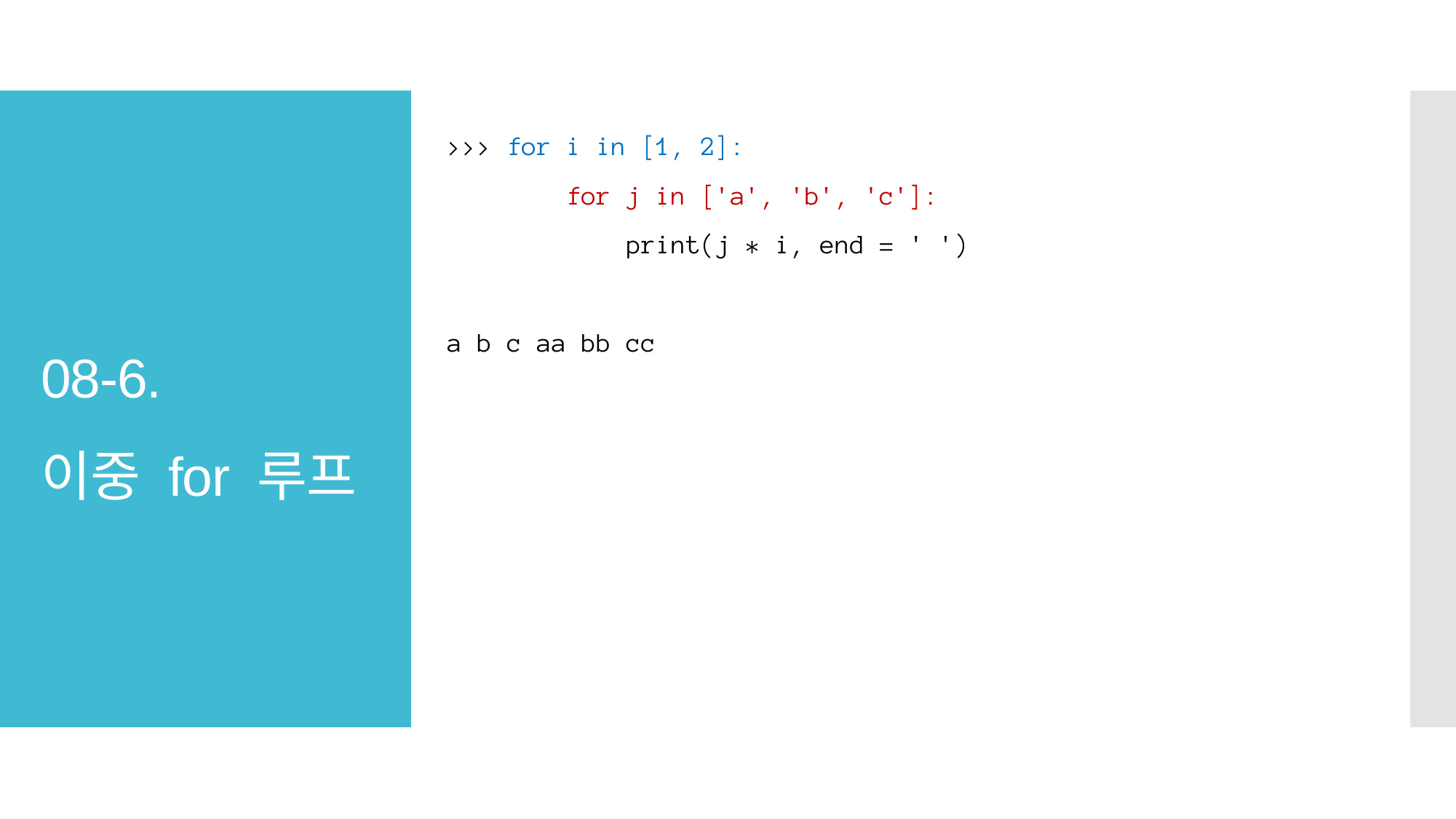

>>> for i in [1, 2]:
        for j in ['a', 'b', 'c']:
            print(j * i, end = ' ')

a b c aa bb cc
# 08-6. 이중 for 루프